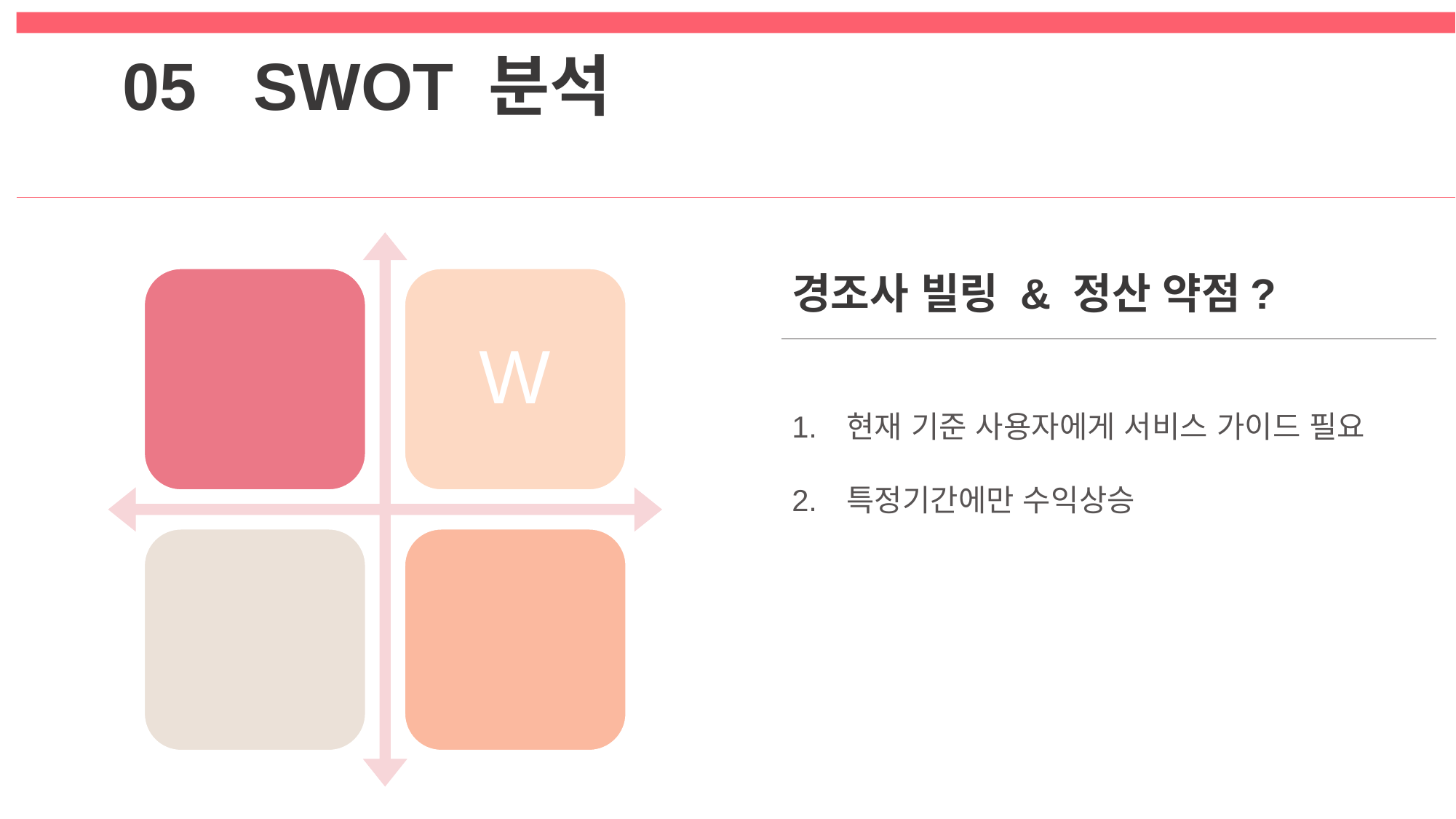

05
SWOT 분석

경조사 빌링 & 정산 약점?

W
현재 기준 사용자에게 서비스 가이드 필요
특정기간에만 수익상승